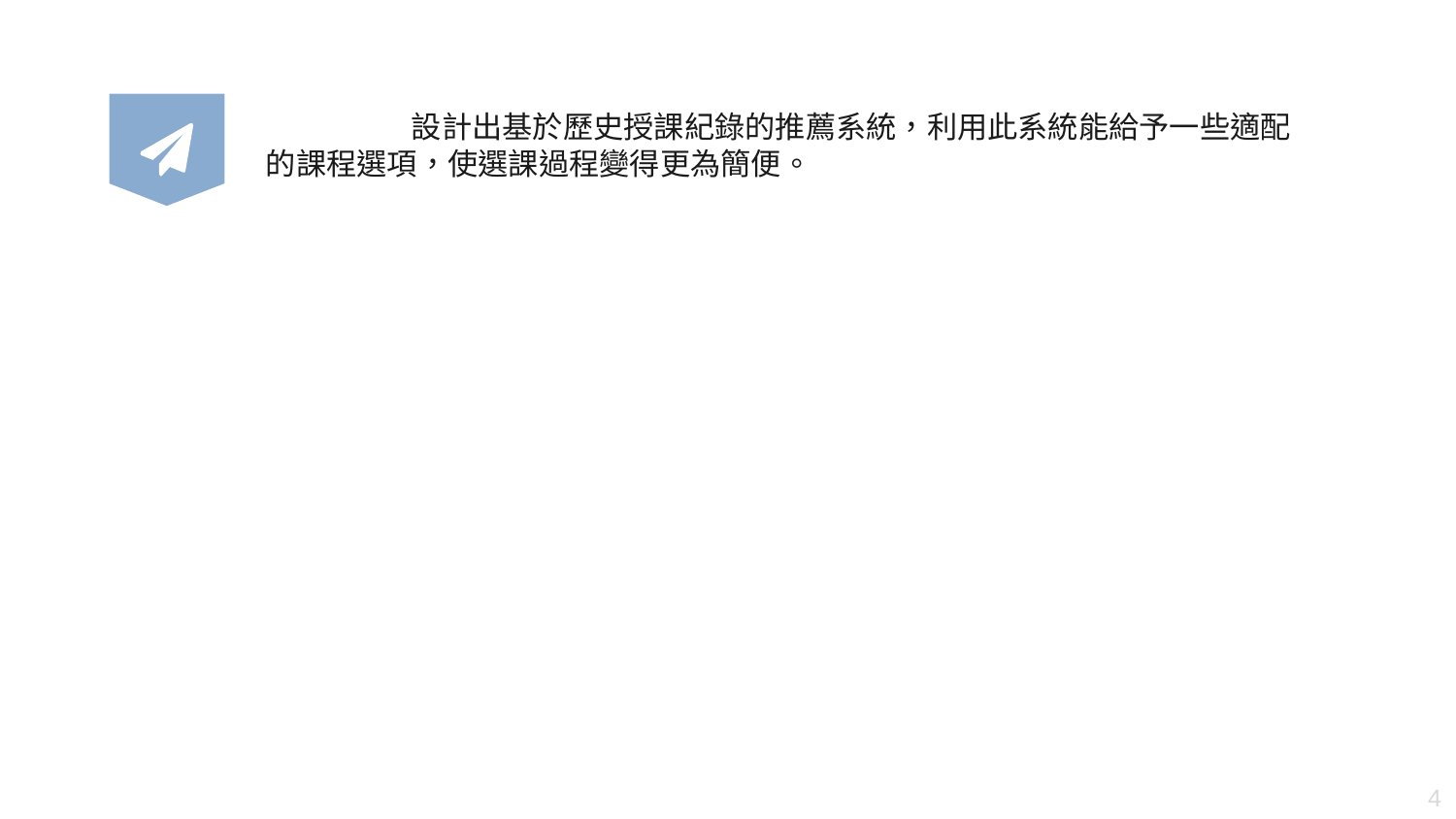

設計出基於歷史授課紀錄的推薦系統，利用此系統能給予一些適配的課程選項，使選課過程變得更為簡便。

4